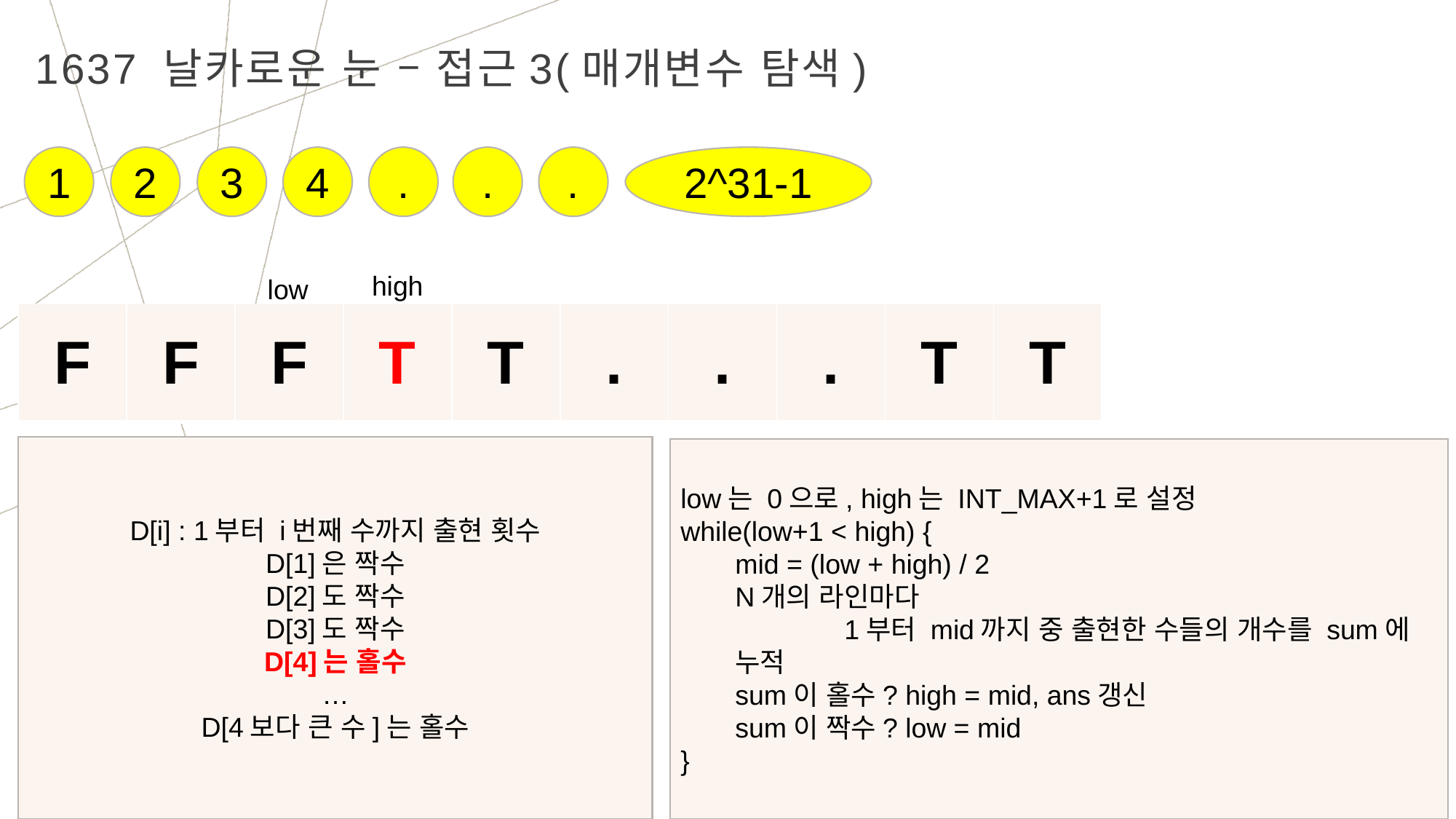

# 1637 날카로운 눈 – 접근3(매개변수 탐색)
1
2
3
4
.
.
.
2^31-1
high
low
| F | F | F | T | T | . | . | . | T | T |
| --- | --- | --- | --- | --- | --- | --- | --- | --- | --- |
D[i] : 1부터 i번째 수까지 출현 횟수
D[1]은 짝수
D[2]도 짝수
D[3]도 짝수
D[4]는 홀수
…
D[4보다 큰 수]는 홀수
low는 0으로, high는 INT_MAX+1로 설정
while(low+1 < high) {
mid = (low + high) / 2
N개의 라인마다
	1부터 mid까지 중 출현한 수들의 개수를 sum에 누적
sum이 홀수? high = mid, ans갱신
sum이 짝수? low = mid
}
10